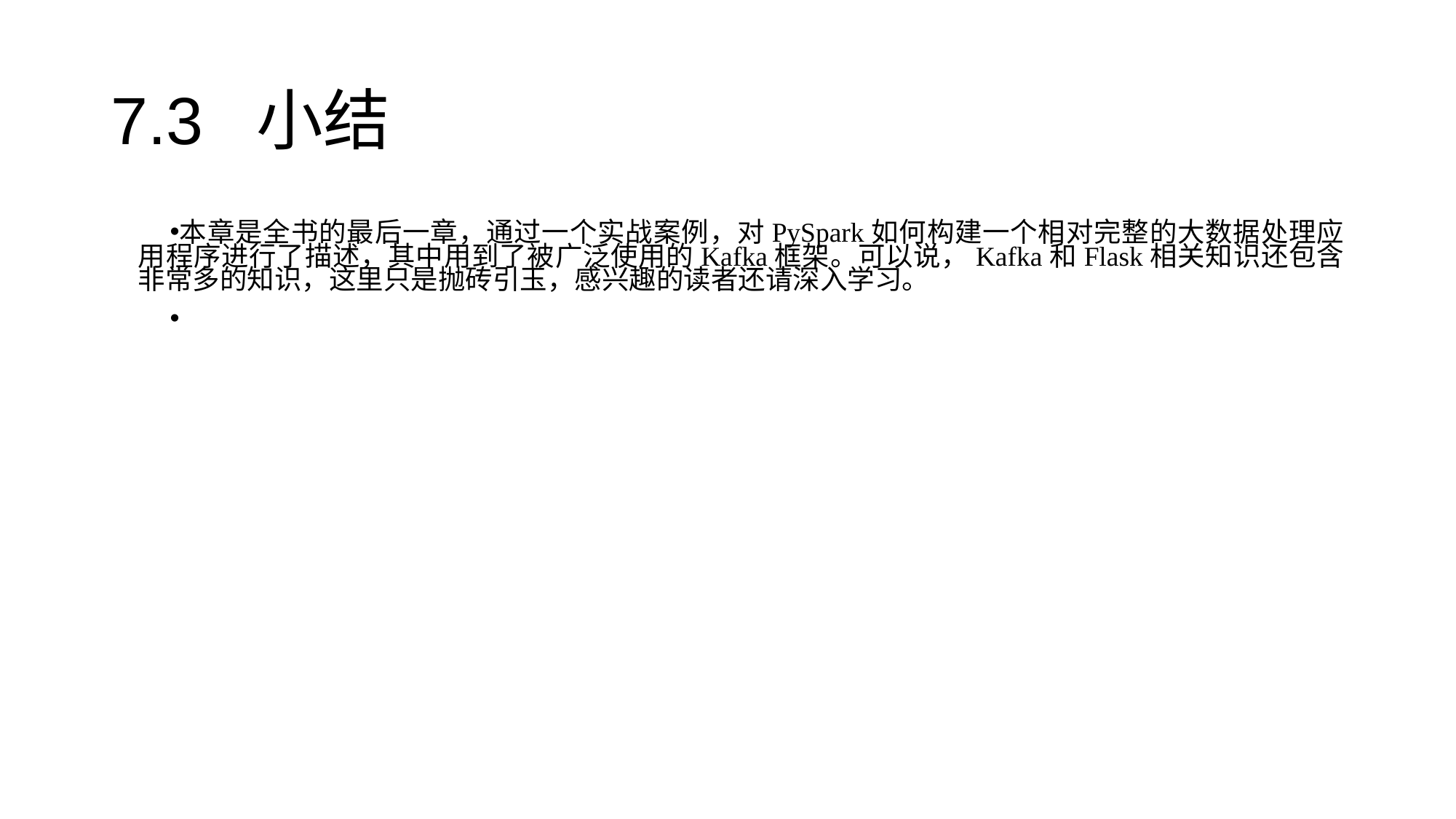

# 7.3  小结
本章是全书的最后一章，通过一个实战案例，对PySpark如何构建一个相对完整的大数据处理应用程序进行了描述，其中用到了被广泛使用的Kafka框架。可以说，Kafka和Flask相关知识还包含非常多的知识，这里只是抛砖引玉，感兴趣的读者还请深入学习。